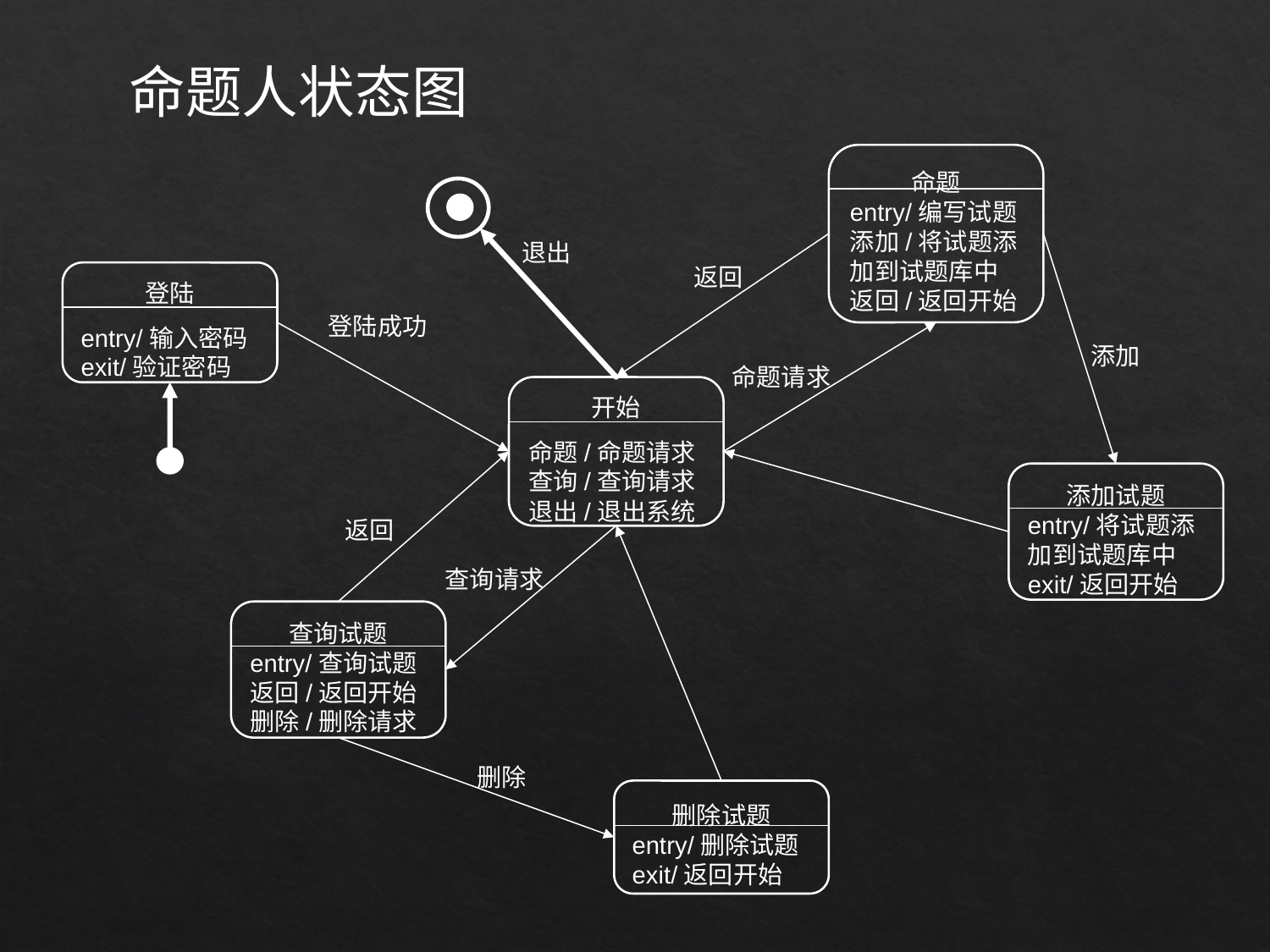

命题人状态图
命题
entry/编写试题添加/将试题添加到试题库中
返回/返回开始

退出
返回
登陆
entry/输入密码
exit/验证密码
登陆成功
添加
命题请求
开始
命题/命题请求
查询/查询请求
退出/退出系统

添加试题
entry/将试题添加到试题库中
exit/返回开始
返回
查询请求
查询试题
entry/查询试题
返回/返回开始
删除/删除请求
删除
删除试题
entry/删除试题
exit/返回开始